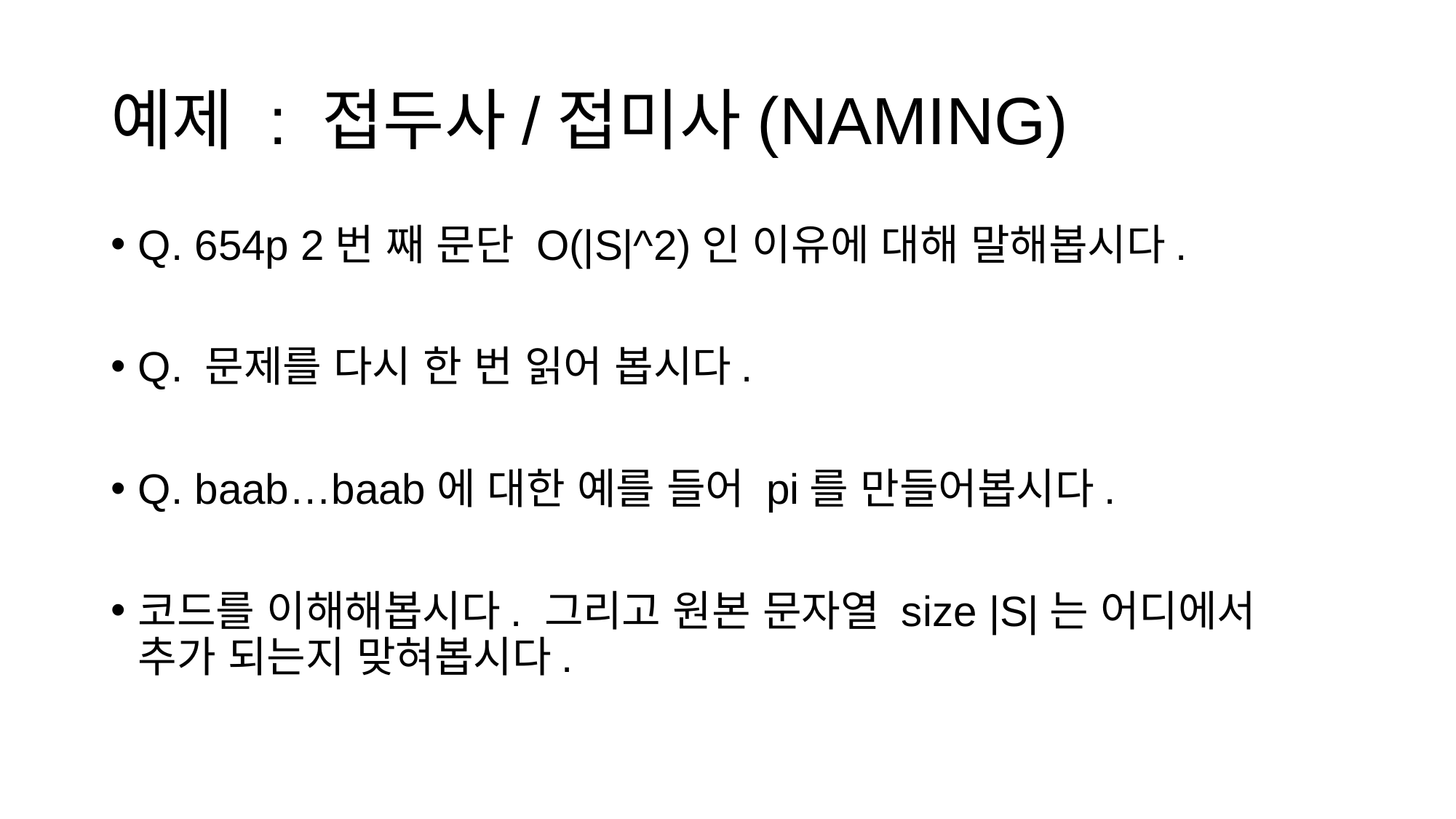

# 예제 : 접두사/접미사(NAMING)
Q. 654p 2번 째 문단 O(|S|^2)인 이유에 대해 말해봅시다.

Q. 문제를 다시 한 번 읽어 봅시다.

Q. baab…baab에 대한 예를 들어 pi를 만들어봅시다.

코드를 이해해봅시다. 그리고 원본 문자열 size |S|는 어디에서 추가 되는지 맞혀봅시다.